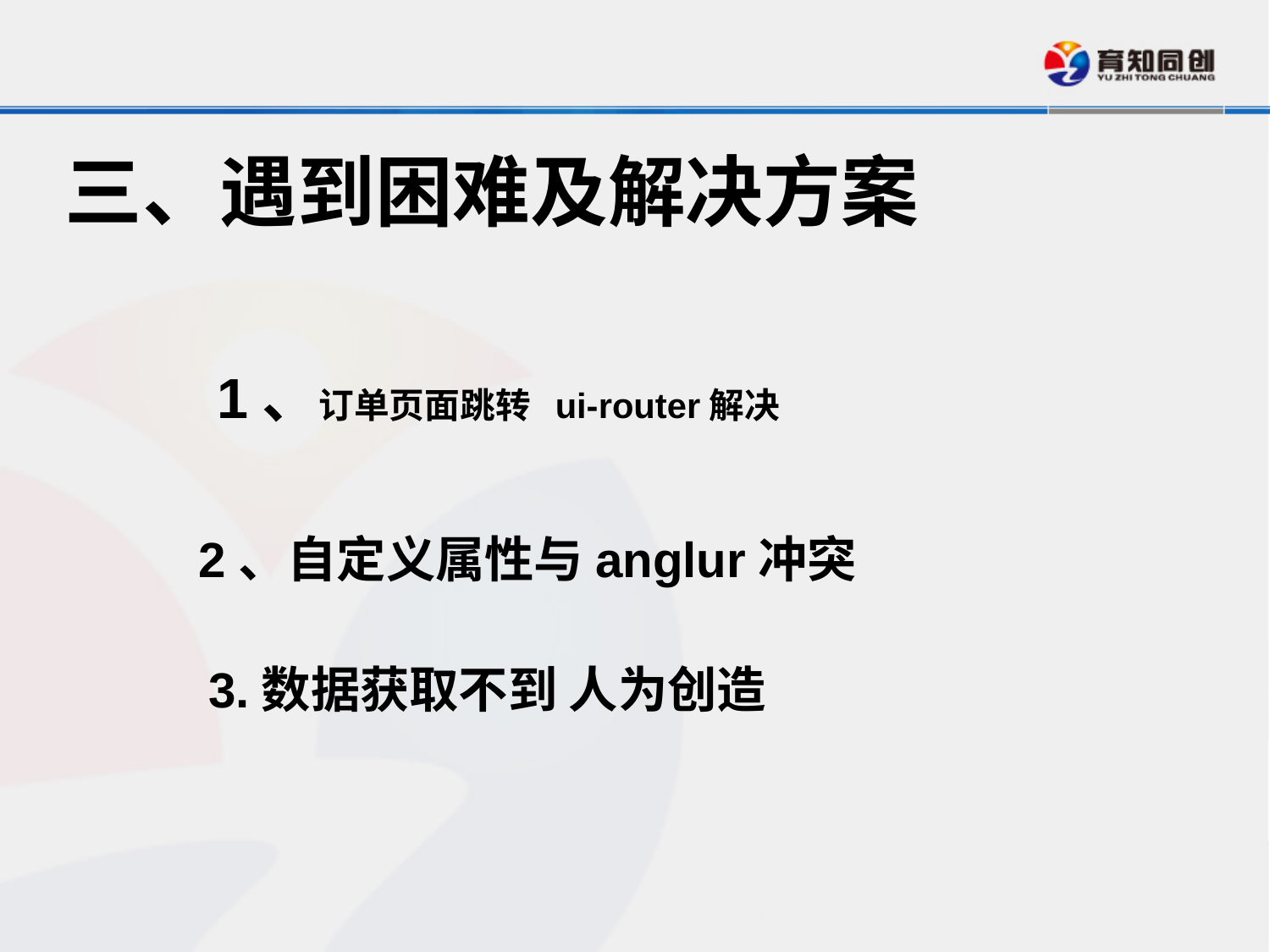

三、遇到困难及解决方案
1、订单页面跳转  ui-router解决
 2、自定义属性与anglur冲突
3.数据获取不到 人为创造